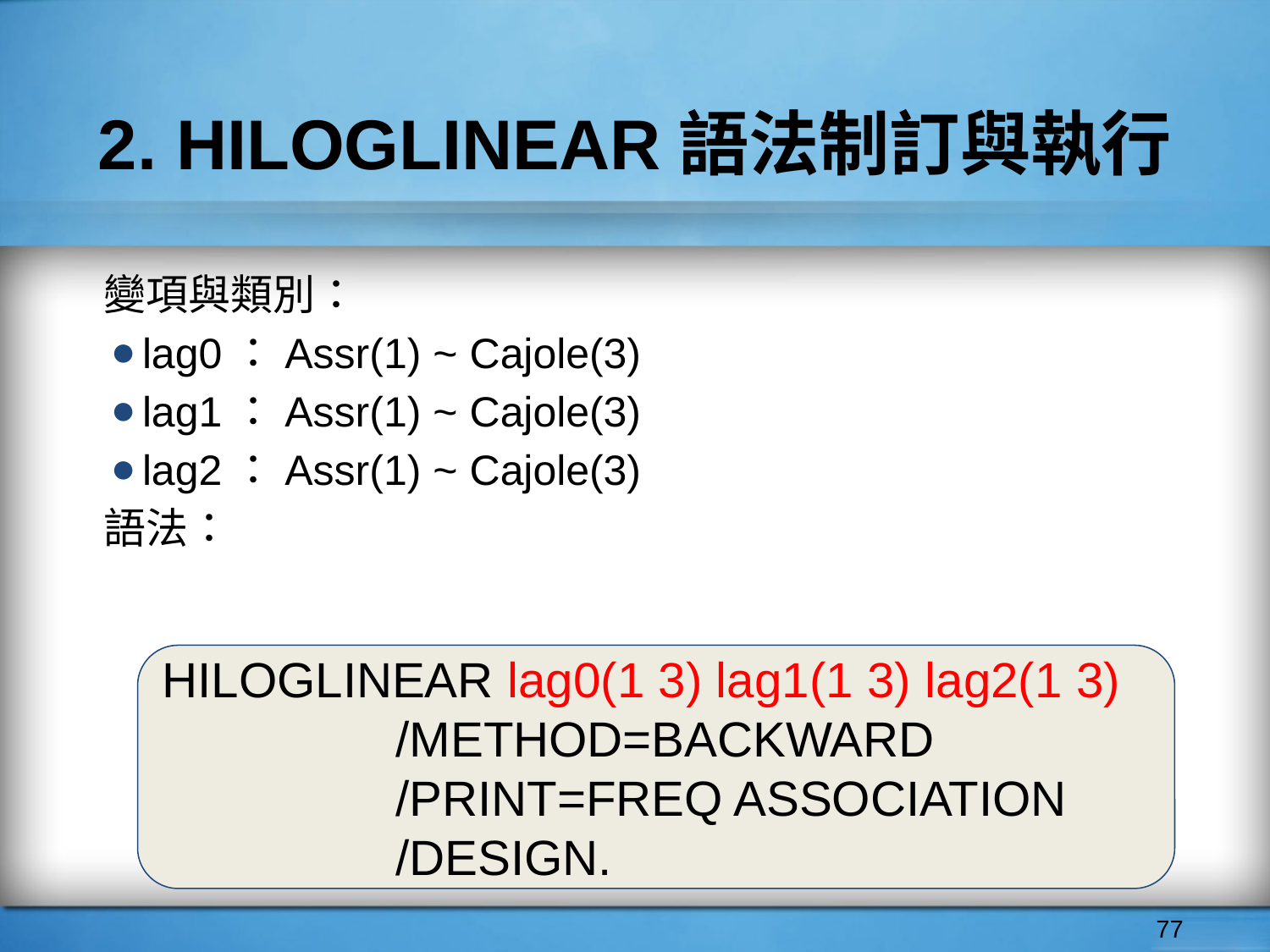

# 2. HILOGLINEAR語法制訂與執行
變項與類別：
lag0：Assr(1) ~ Cajole(3)
lag1：Assr(1) ~ Cajole(3)
lag2：Assr(1) ~ Cajole(3)
語法：

HILOGLINEAR lag0(1 3) lag1(1 3) lag2(1 3)
                 /METHOD=BACKWARD
                 /PRINT=FREQ ASSOCIATION
                 /DESIGN.
77